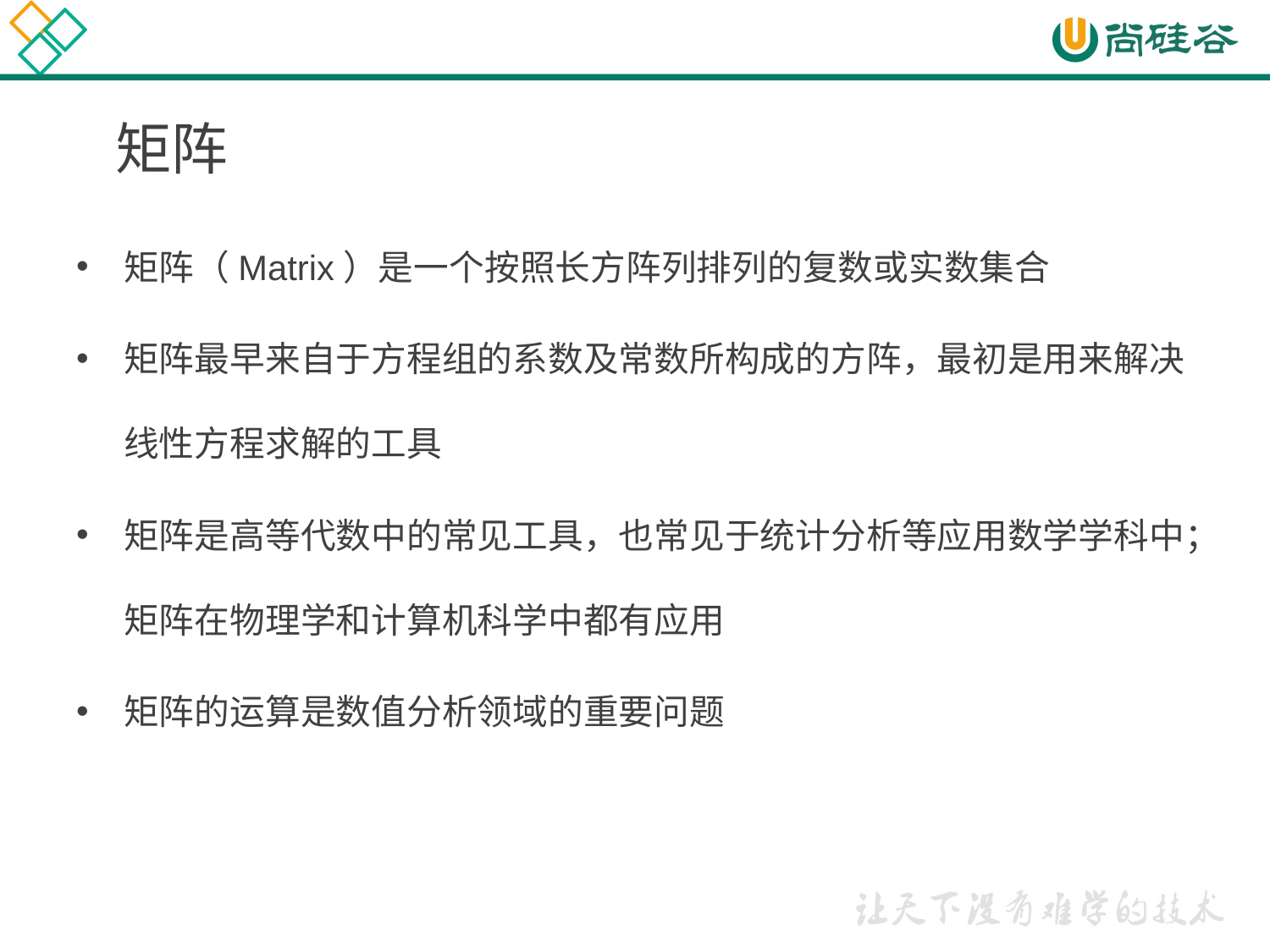

# 矩阵
矩阵（Matrix）是一个按照长方阵列排列的复数或实数集合
矩阵最早来自于方程组的系数及常数所构成的方阵，最初是用来解决线性方程求解的工具
矩阵是高等代数中的常见工具，也常见于统计分析等应用数学学科中；矩阵在物理学和计算机科学中都有应用
矩阵的运算是数值分析领域的重要问题